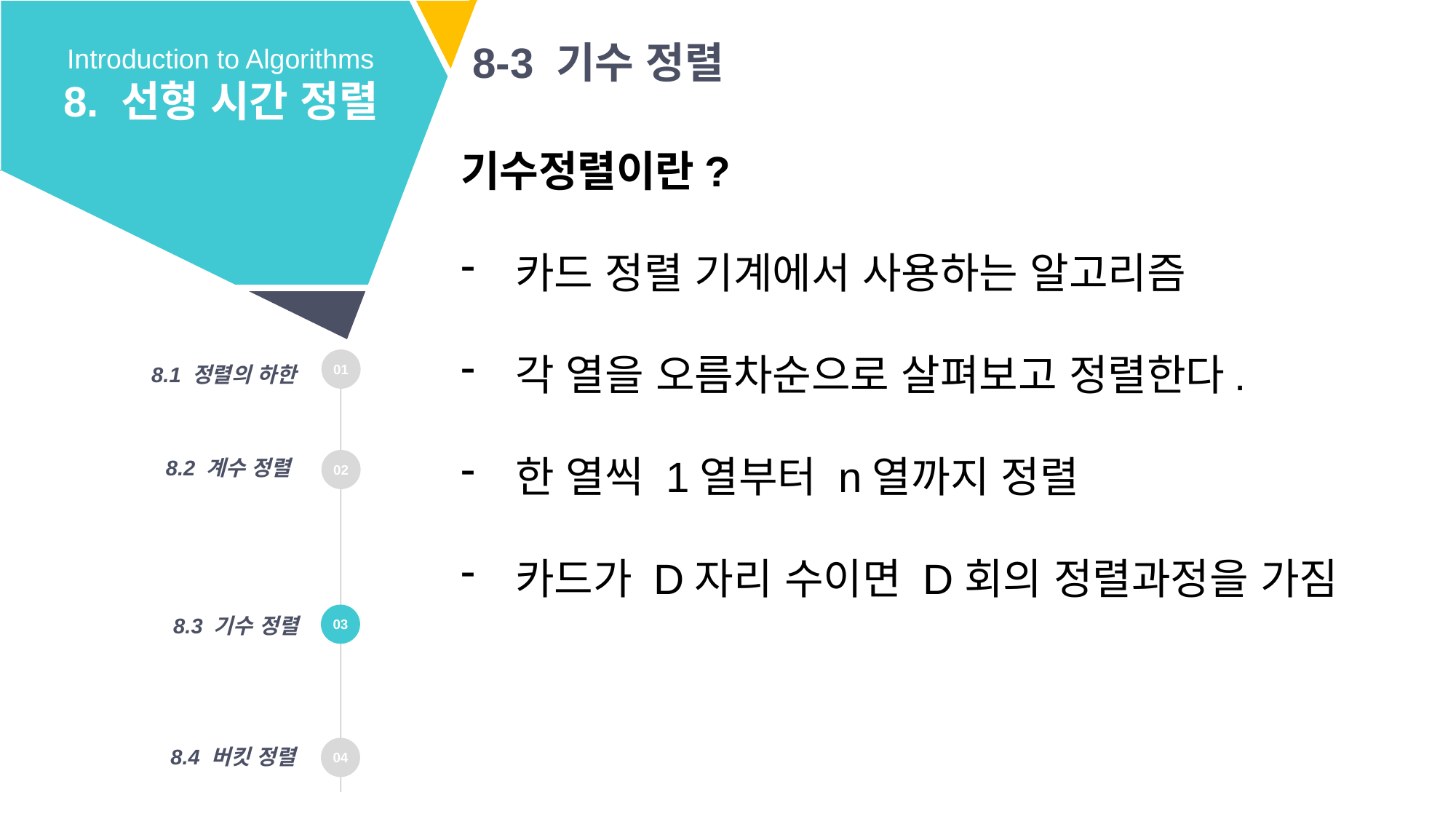

8-3 기수 정렬
Introduction to Algorithms
8. 선형 시간 정렬
기수정렬이란?

카드 정렬 기계에서 사용하는 알고리즘

각 열을 오름차순으로 살펴보고 정렬한다.

한 열씩 1열부터 n열까지 정렬

카드가 D자리 수이면 D회의 정렬과정을 가짐

01
8.1 정렬의 하한
8.2 계수 정렬
02
03
8.3 기수 정렬
8.4 버킷 정렬
04